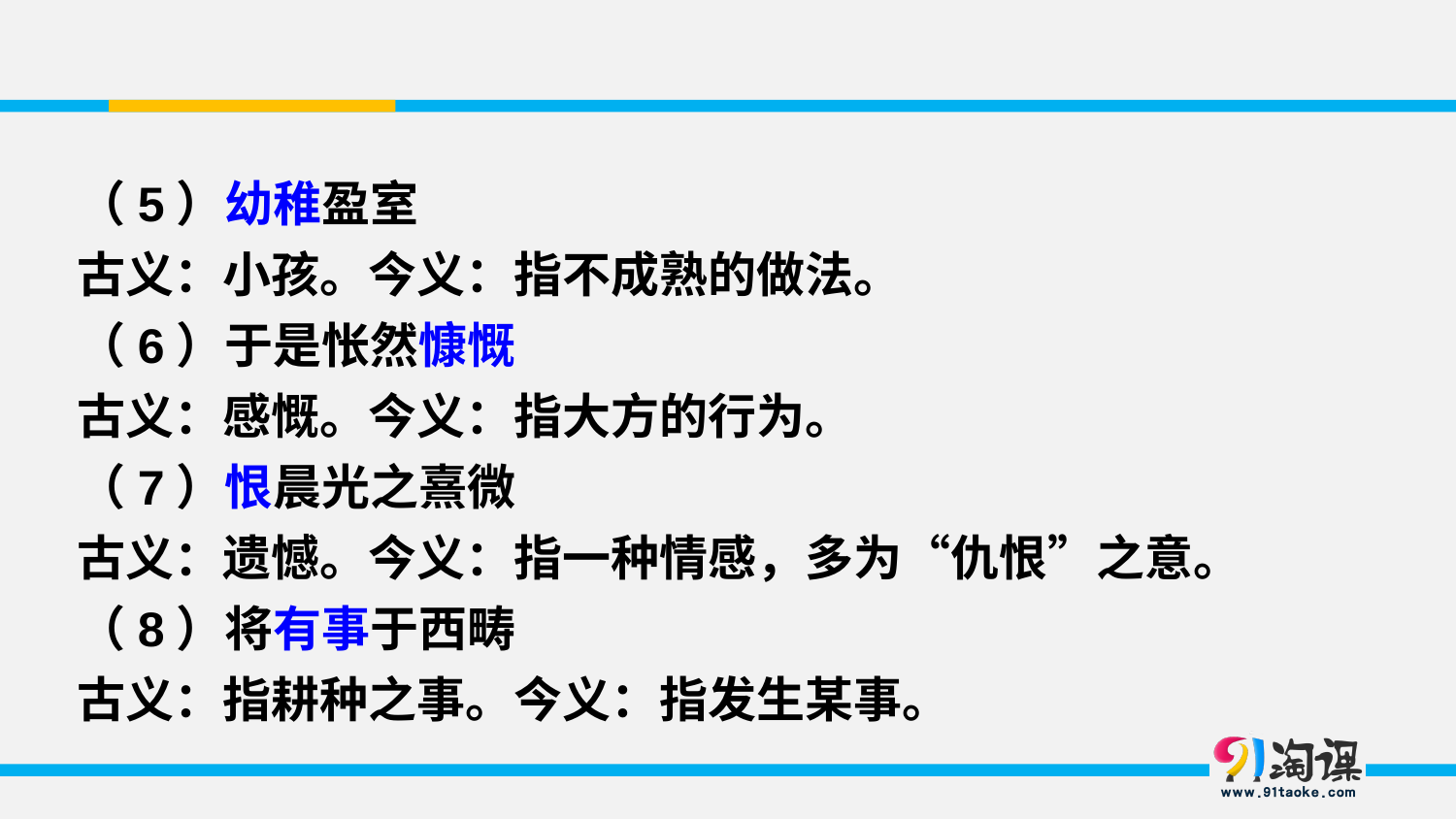

（5）幼稚盈室
古义：小孩。今义：指不成熟的做法。
（6）于是怅然慷慨
古义：感慨。今义：指大方的行为。
（7）恨晨光之熹微
古义：遗憾。今义：指一种情感，多为“仇恨”之意。
（8）将有事于西畴
古义：指耕种之事。今义：指发生某事。